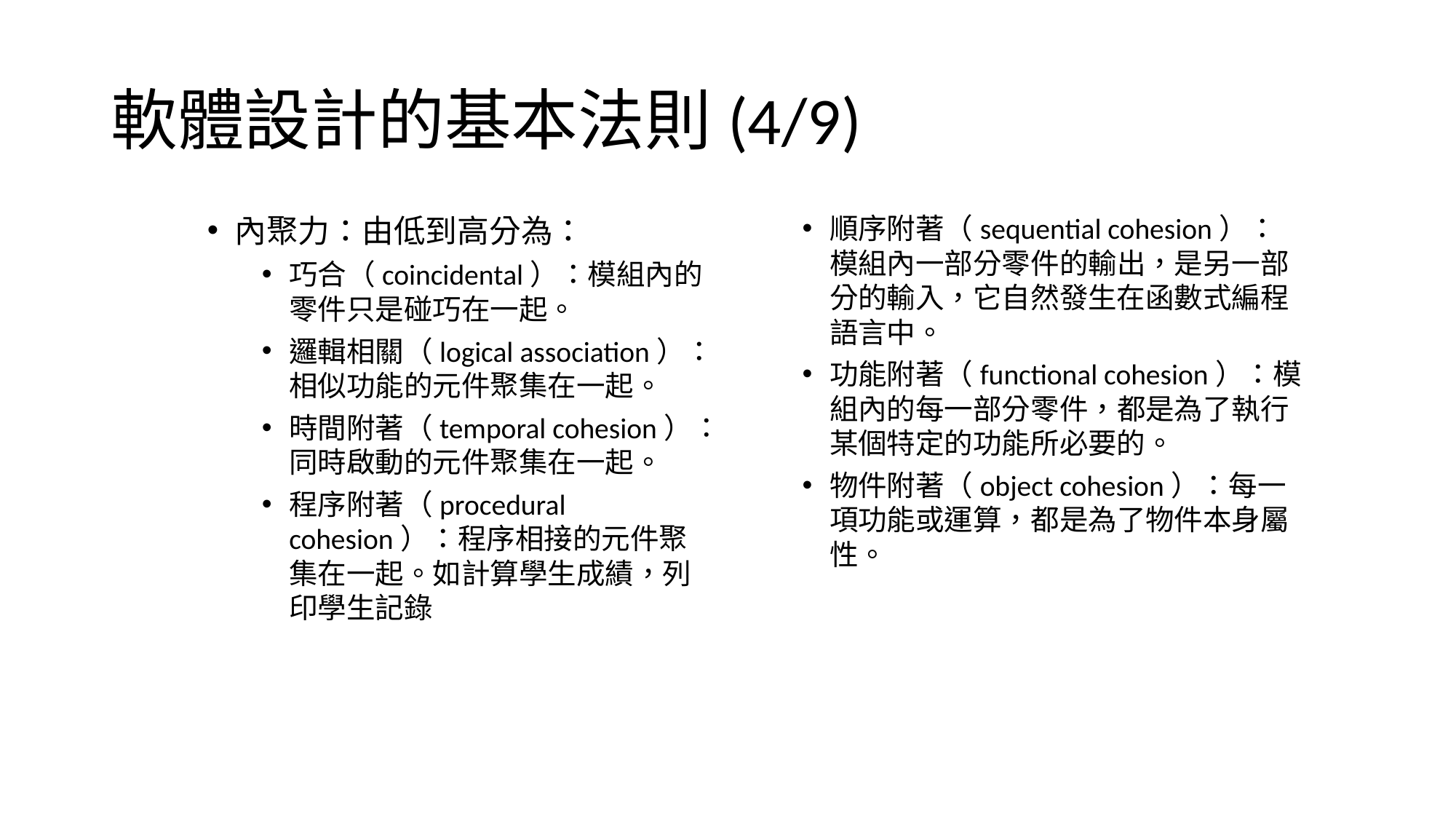

軟體設計的基本法則(4/9)
內聚力：由低到高分為：
巧合（coincidental）：模組內的零件只是碰巧在一起。
邏輯相關（logical association）：相似功能的元件聚集在一起。
時間附著（temporal cohesion）：同時啟動的元件聚集在一起。
程序附著（procedural cohesion）：程序相接的元件聚集在一起。如計算學生成績，列印學生記錄

順序附著（sequential cohesion）：模組內一部分零件的輸出，是另一部分的輸入，它自然發生在函數式編程語言中。
功能附著（functional cohesion）：模組內的每一部分零件，都是為了執行某個特定的功能所必要的。
物件附著（object cohesion）：每一項功能或運算，都是為了物件本身屬性。